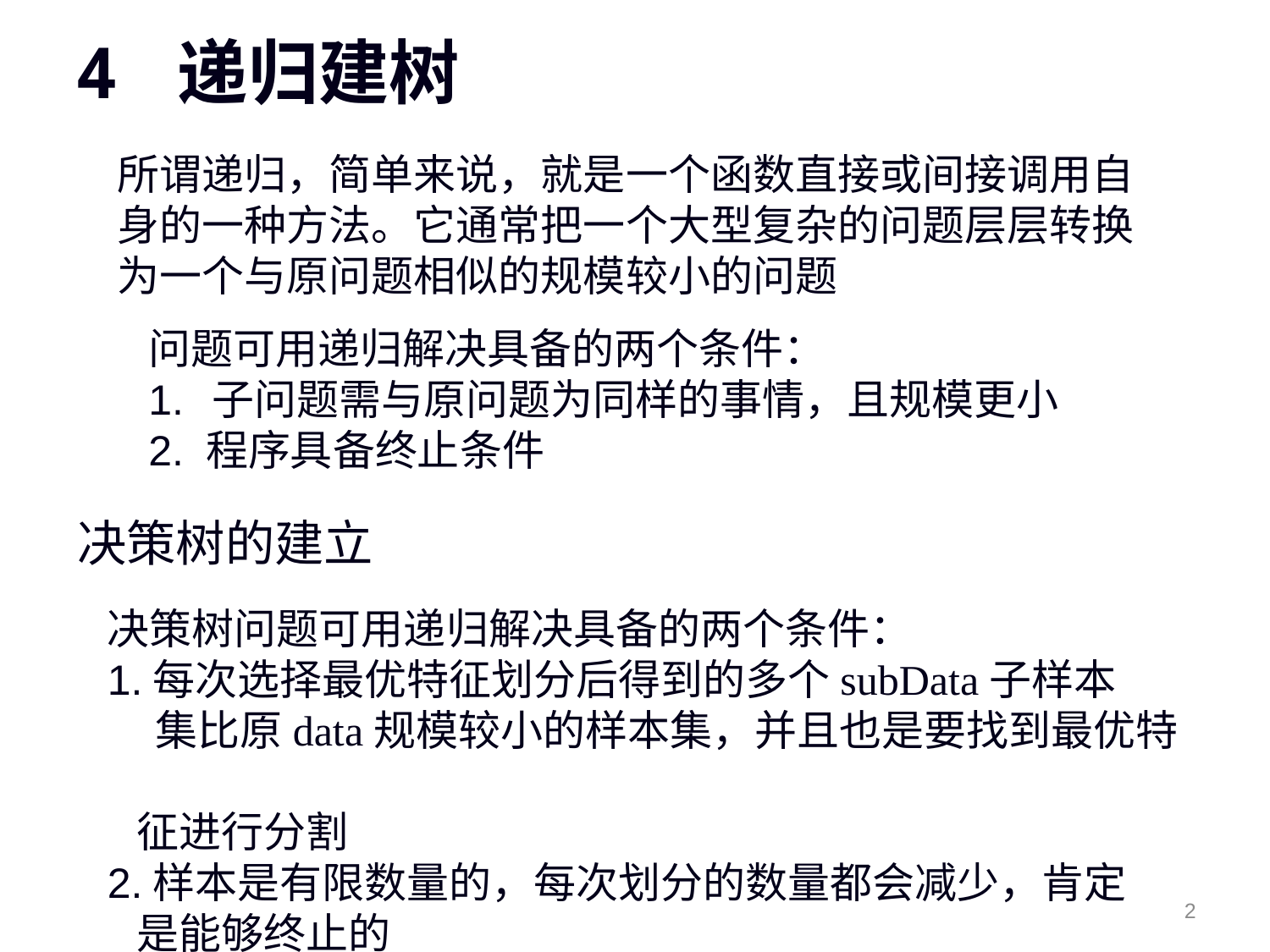

4 递归建树
所谓递归，简单来说，就是一个函数直接或间接调用自身的一种方法。它通常把一个大型复杂的问题层层转换为一个与原问题相似的规模较小的问题
问题可用递归解决具备的两个条件：
子问题需与原问题为同样的事情，且规模更小
2. 程序具备终止条件
决策树的建立
决策树问题可用递归解决具备的两个条件：
1.每次选择最优特征划分后得到的多个subData子样本
    集比原data规模较小的样本集，并且也是要找到最优特
  征进行分割
2.样本是有限数量的，每次划分的数量都会减少，肯定
  是能够终止的